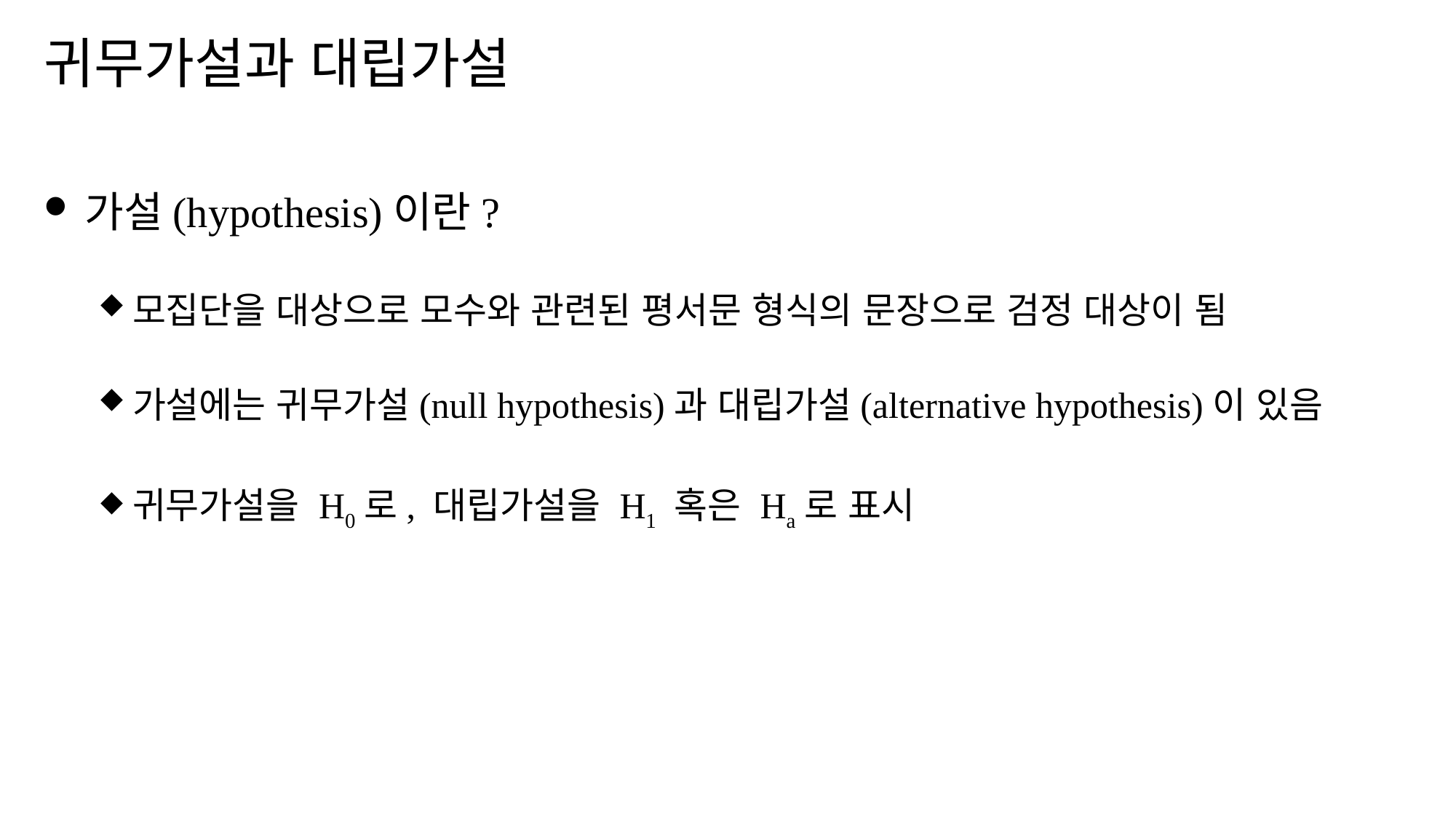

# 귀무가설과 대립가설
가설(hypothesis)이란?
모집단을 대상으로 모수와 관련된 평서문 형식의 문장으로 검정 대상이 됨
가설에는 귀무가설(null hypothesis)과 대립가설(alternative hypothesis)이 있음
귀무가설을 H0로, 대립가설을 H1 혹은 Ha로 표시